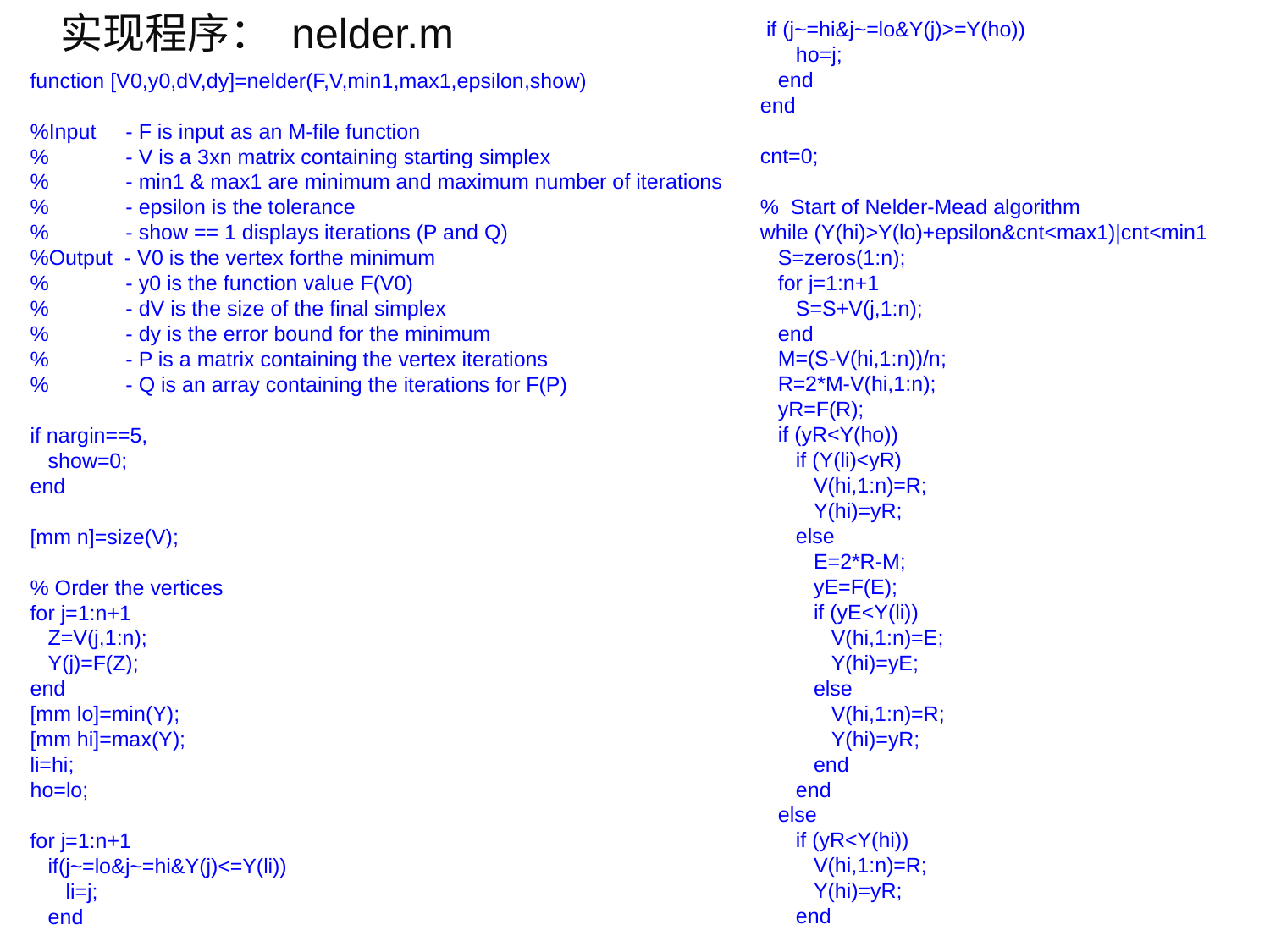

实现程序： nelder.m
 if (j~=hi&j~=lo&Y(j)>=Y(ho))
      ho=j;
   end
end

cnt=0;

%  Start of Nelder-Mead algorithm
while (Y(hi)>Y(lo)+epsilon&cnt<max1)|cnt<min1
   S=zeros(1:n);
   for j=1:n+1
      S=S+V(j,1:n);
   end
   M=(S-V(hi,1:n))/n;
   R=2*M-V(hi,1:n);
   yR=F(R);
   if (yR<Y(ho))
      if (Y(li)<yR)
         V(hi,1:n)=R;
         Y(hi)=yR;
      else
         E=2*R-M;
         yE=F(E);
         if (yE<Y(li))
            V(hi,1:n)=E;
            Y(hi)=yE;
         else
            V(hi,1:n)=R;
            Y(hi)=yR;
         end
      end
   else
      if (yR<Y(hi))
         V(hi,1:n)=R;
         Y(hi)=yR;
      end

function [V0,y0,dV,dy]=nelder(F,V,min1,max1,epsilon,show)

%Input     - F is input as an M-file function
%             - V is a 3xn matrix containing starting simplex
%             - min1 & max1 are minimum and maximum number of iterations
%             - epsilon is the tolerance
%             - show == 1 displays iterations (P and Q)
%Output  - V0 is the vertex forthe minimum
%             - y0 is the function value F(V0)
%             - dV is the size of the final simplex
%             - dy is the error bound for the minimum
%             - P is a matrix containing the vertex iterations
%             - Q is an array containing the iterations for F(P)

if nargin==5,
   show=0;
end

[mm n]=size(V);

% Order the vertices
for j=1:n+1
   Z=V(j,1:n);
   Y(j)=F(Z);
end
[mm lo]=min(Y);
[mm hi]=max(Y);
li=hi;
ho=lo;

for j=1:n+1
   if(j~=lo&j~=hi&Y(j)<=Y(li))
      li=j;
   end